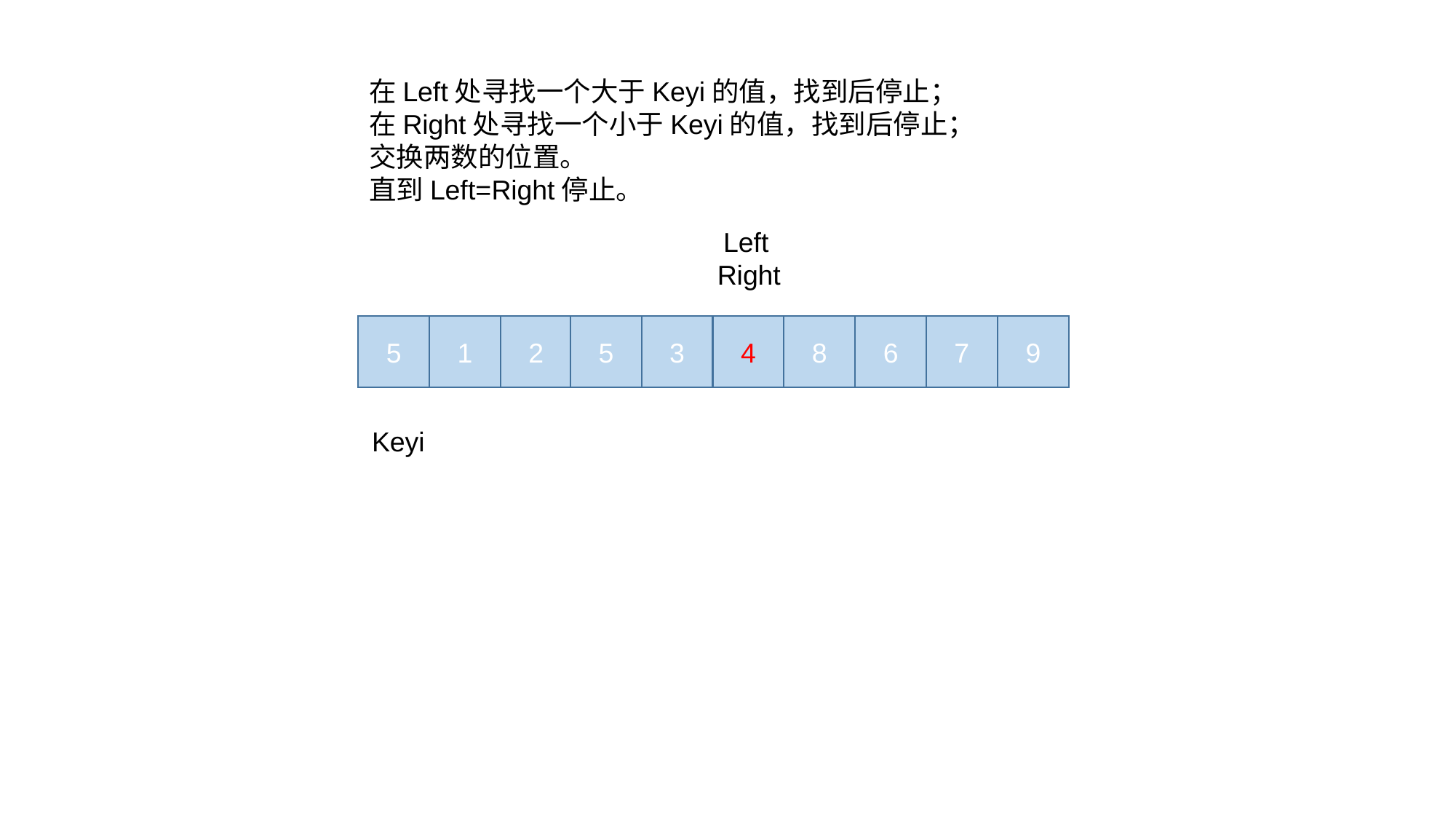

在Left处寻找一个大于Keyi的值，找到后停止；
在Right处寻找一个小于Keyi的值，找到后停止；
交换两数的位置。
直到Left=Right停止。
Left

Right

5
1
2
5
3
4
8
6
7
9
Keyi